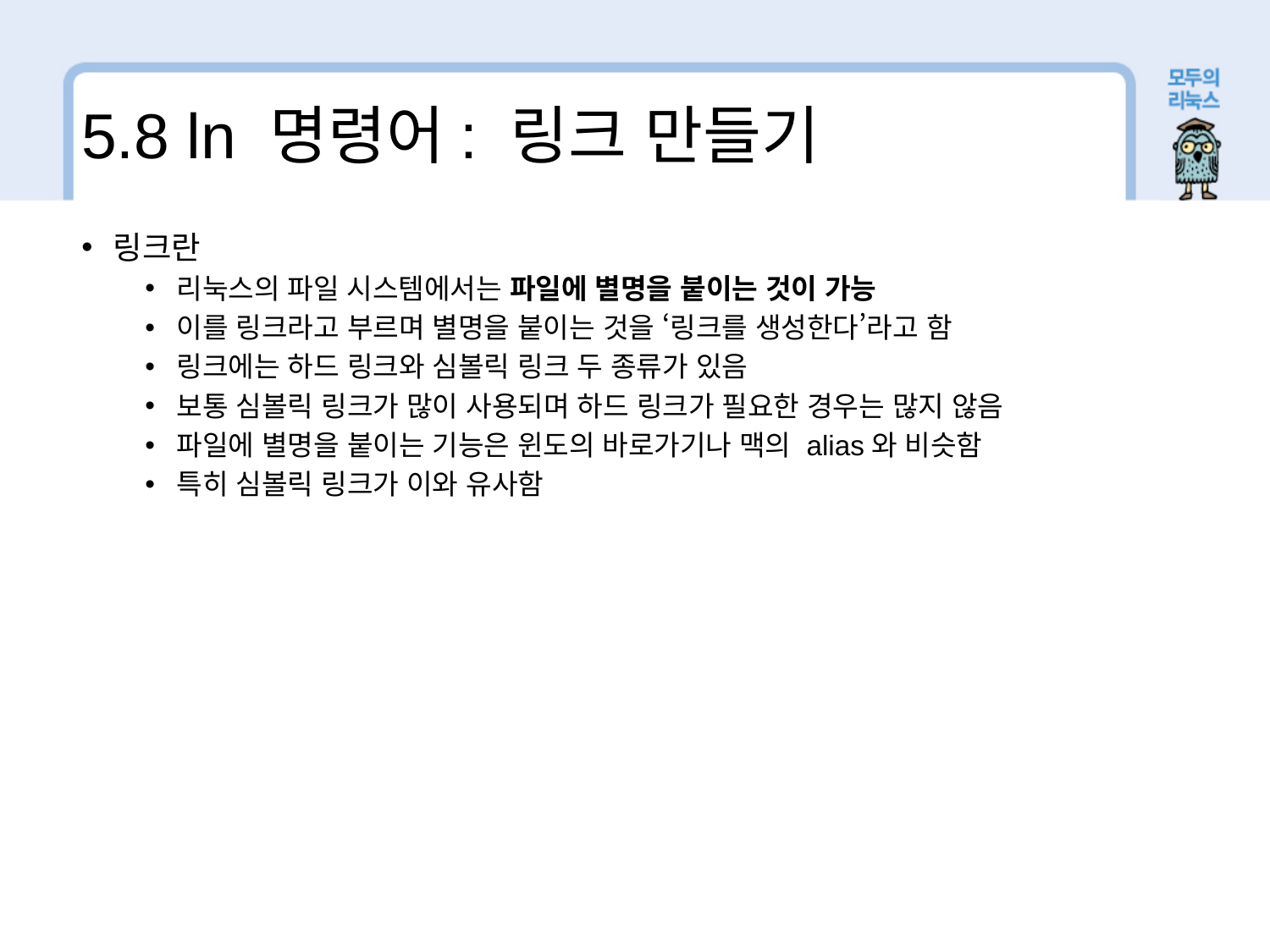

5.8 ln 명령어: 링크 만들기
링크란
리눅스의 파일 시스템에서는 파일에 별명을 붙이는 것이 가능
이를 링크라고 부르며 별명을 붙이는 것을 ‘링크를 생성한다’라고 함
링크에는 하드 링크와 심볼릭 링크 두 종류가 있음
보통 심볼릭 링크가 많이 사용되며 하드 링크가 필요한 경우는 많지 않음
파일에 별명을 붙이는 기능은 윈도의 바로가기나 맥의 alias와 비슷함
특히 심볼릭 링크가 이와 유사함